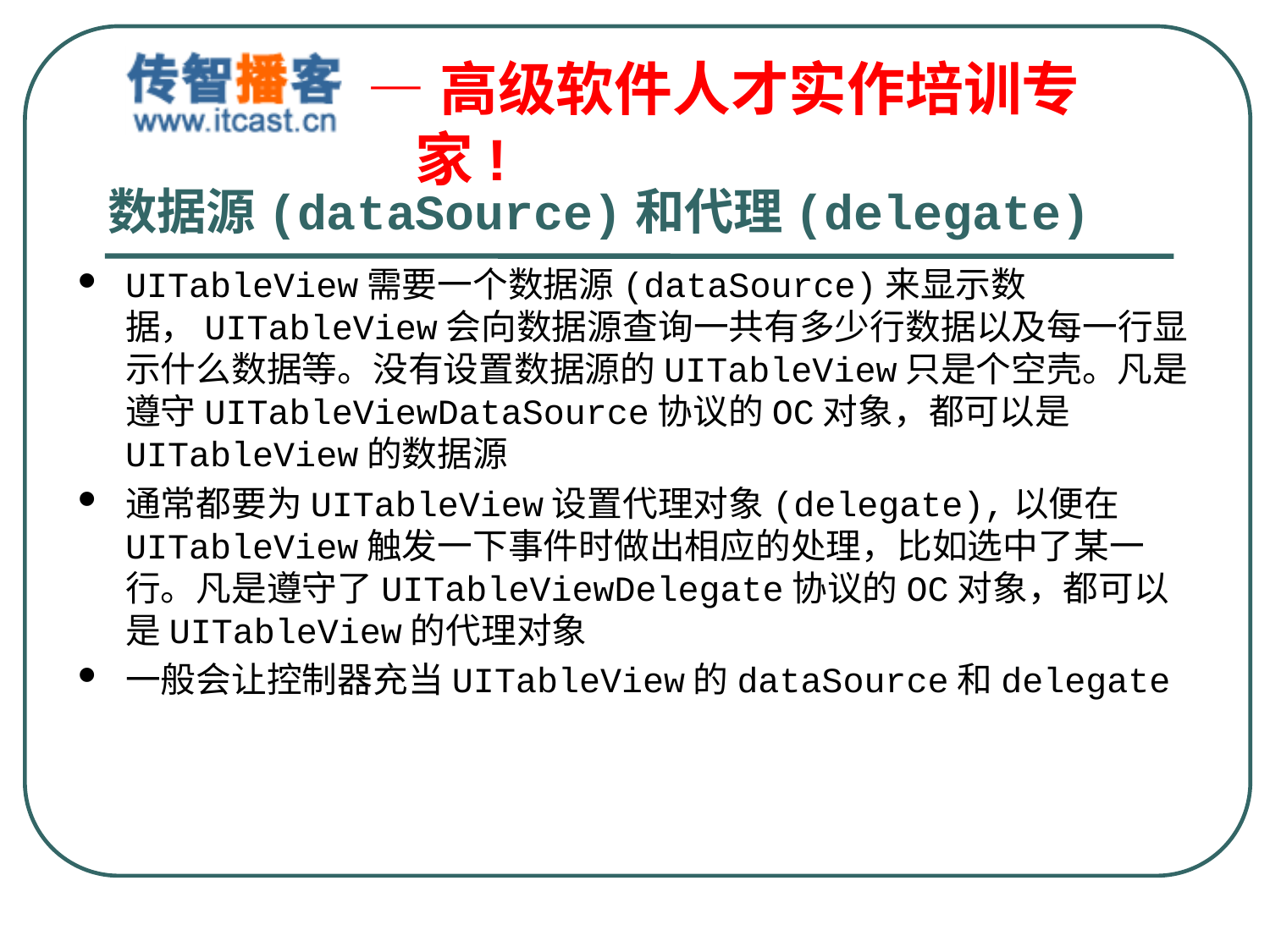

# 数据源(dataSource)和代理(delegate)
UITableView需要一个数据源(dataSource)来显示数据，UITableView会向数据源查询一共有多少行数据以及每一行显示什么数据等。没有设置数据源的UITableView只是个空壳。凡是遵守UITableViewDataSource协议的OC对象，都可以是UITableView的数据源
通常都要为UITableView设置代理对象(delegate),以便在UITableView触发一下事件时做出相应的处理，比如选中了某一行。凡是遵守了UITableViewDelegate协议的OC对象，都可以是UITableView的代理对象
一般会让控制器充当UITableView的dataSource和delegate